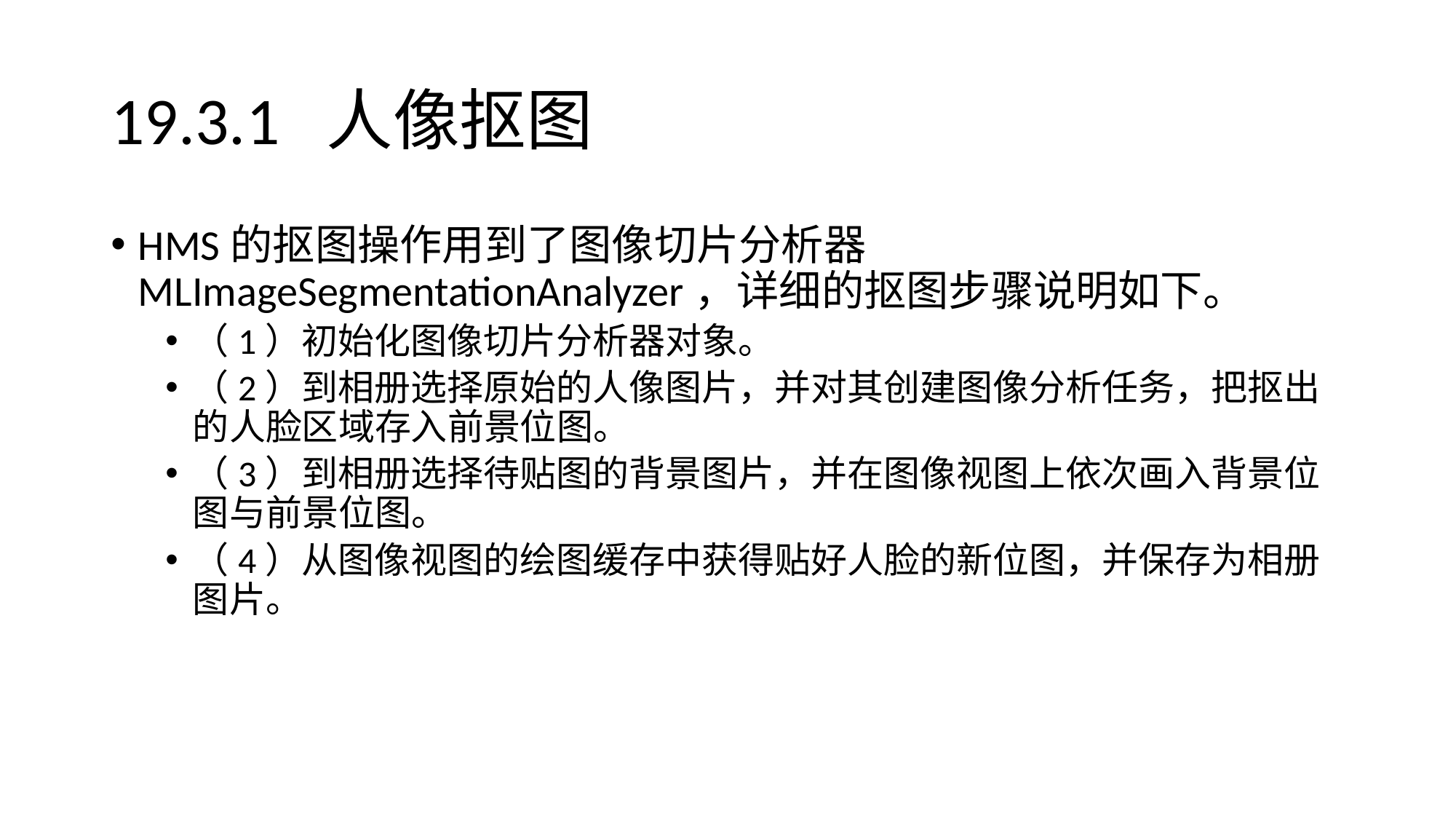

# 19.3.1  人像抠图
HMS的抠图操作用到了图像切片分析器MLImageSegmentationAnalyzer，详细的抠图步骤说明如下。
（1）初始化图像切片分析器对象。
（2）到相册选择原始的人像图片，并对其创建图像分析任务，把抠出的人脸区域存入前景位图。
（3）到相册选择待贴图的背景图片，并在图像视图上依次画入背景位图与前景位图。
（4）从图像视图的绘图缓存中获得贴好人脸的新位图，并保存为相册图片。